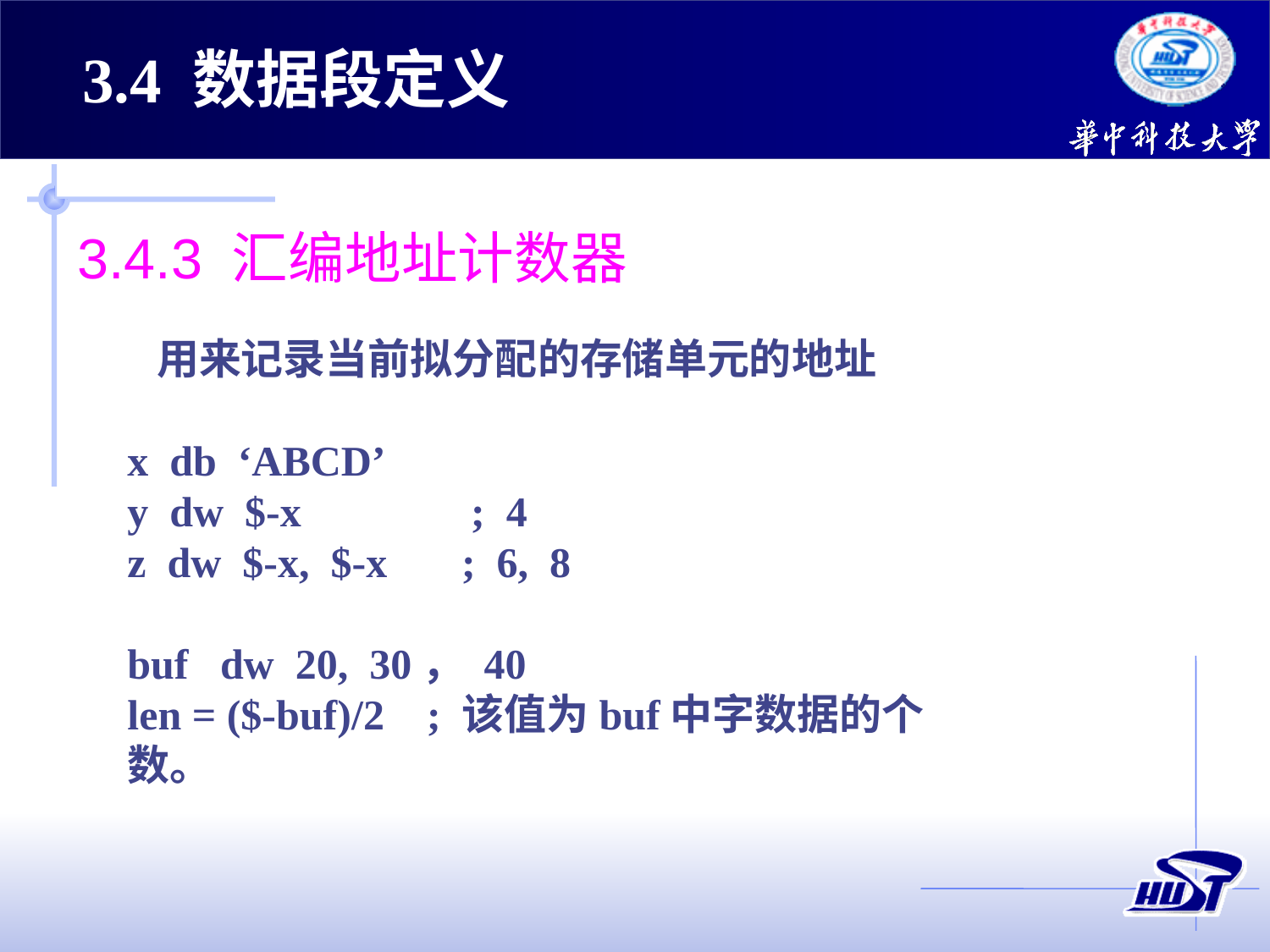

3.4 数据段定义
3.4.3 汇编地址计数器
  用来记录当前拟分配的存储单元的地址

x  db  ‘ABCD’
y  dw  $-x                ;  4
z  dw  $-x,  $-x       ;  6,  8

buf   dw  20,  30， 40
len = ($-buf)/2    ; 该值为buf中字数据的个数。